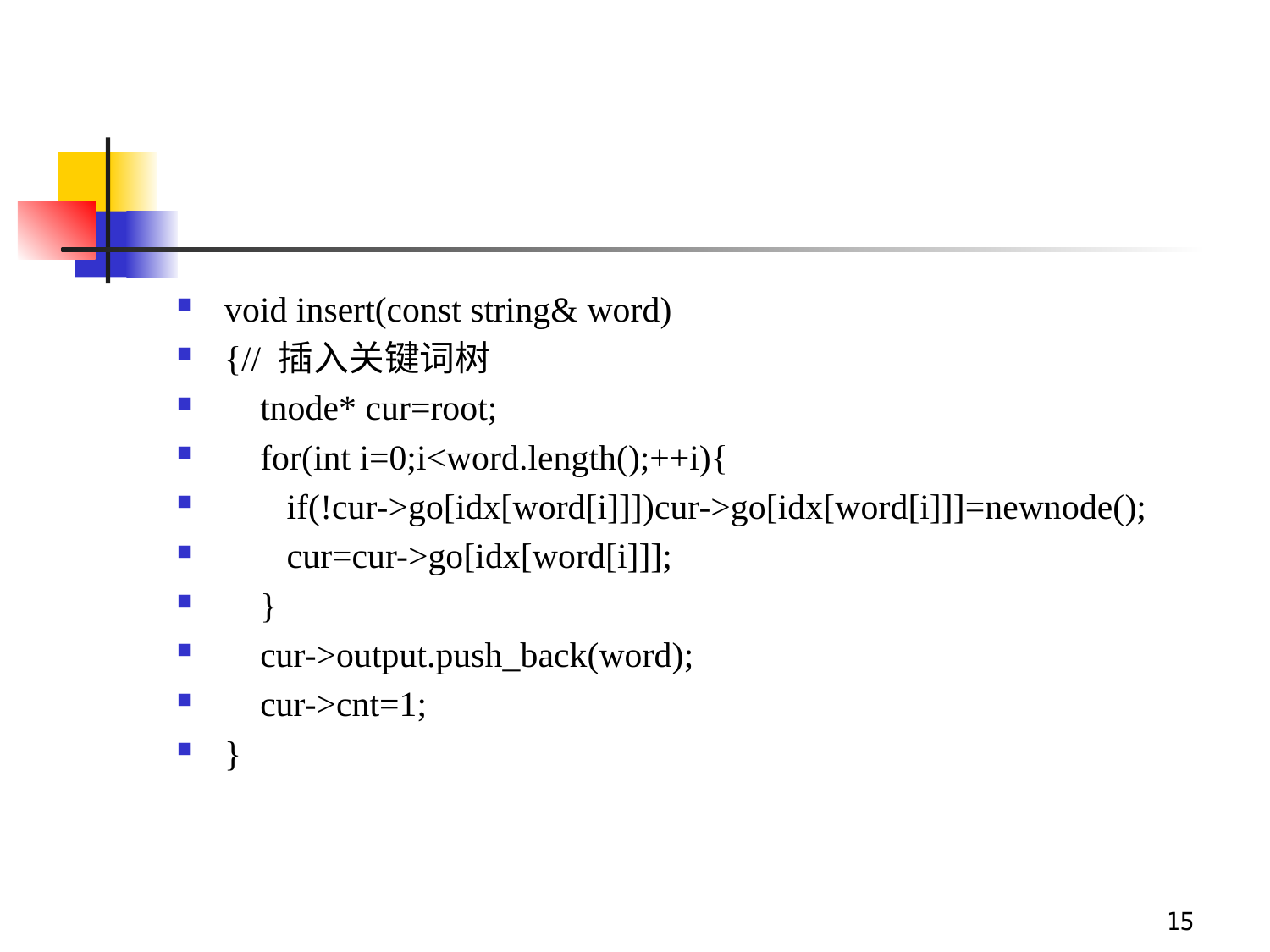

#
void insert(const string& word)
{// 插入关键词树
    tnode* cur=root;
    for(int i=0;i<word.length();++i){
       if(!cur->go[idx[word[i]]])cur->go[idx[word[i]]]=newnode();
       cur=cur->go[idx[word[i]]];
    }
    cur->output.push_back(word);
    cur->cnt=1;
}
15